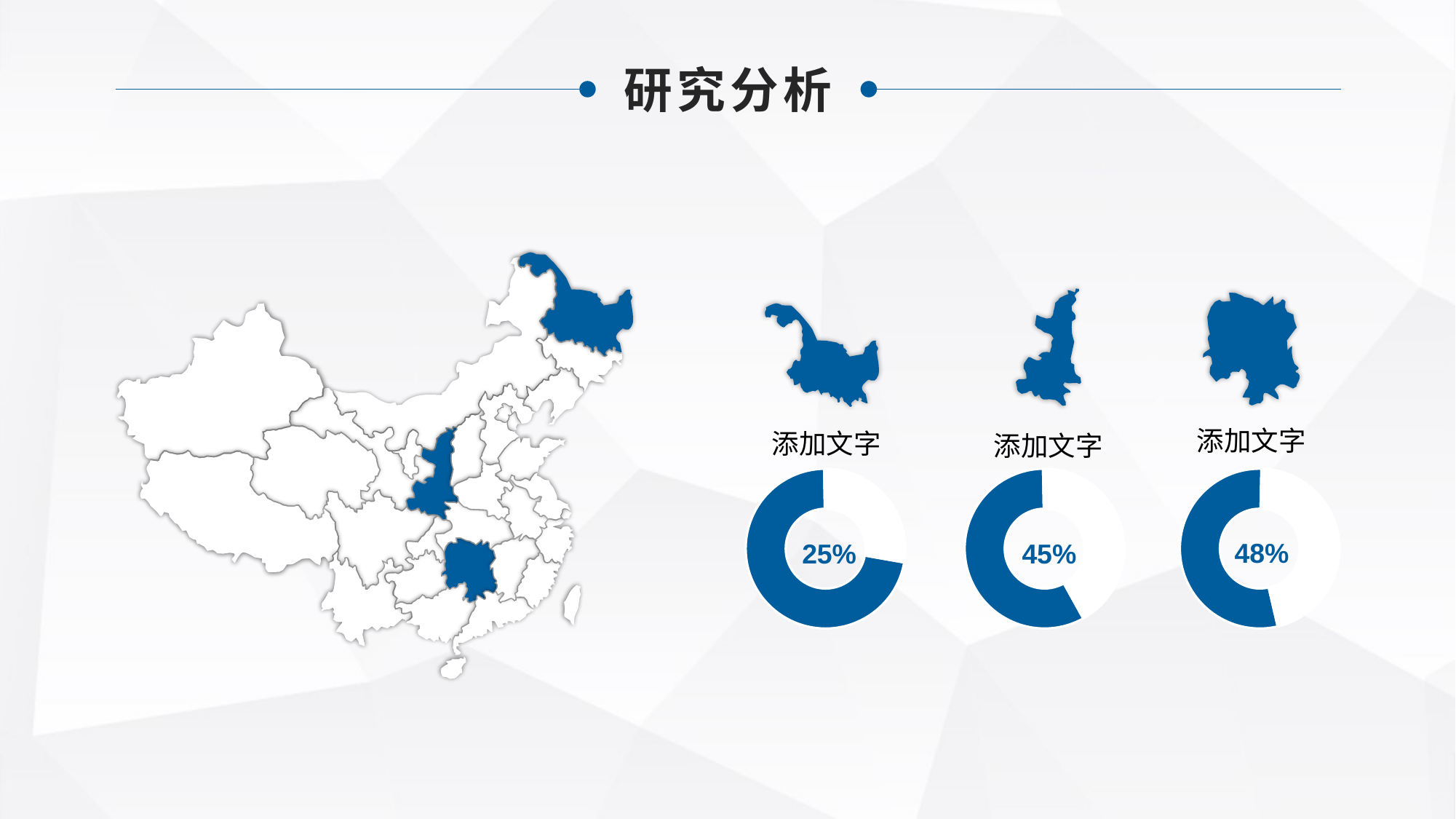

研究分析

添加文字
添加文字
添加文字

### Chart

| Category | 销售额 |
|---|---|
| 第一季度 | 8.200000000000001 |
| 第二季度 | 3.2 |

### Chart

| Category | 销售额 |
|---|---|
| 第一季度 | 8.200000000000001 |
| 第二季度 | 6.0 |

### Chart

| Category | 销售额 |
|---|---|
| 第一季度 | 8.200000000000001 |
| 第二季度 | 7.0 |

48%
45%
25%